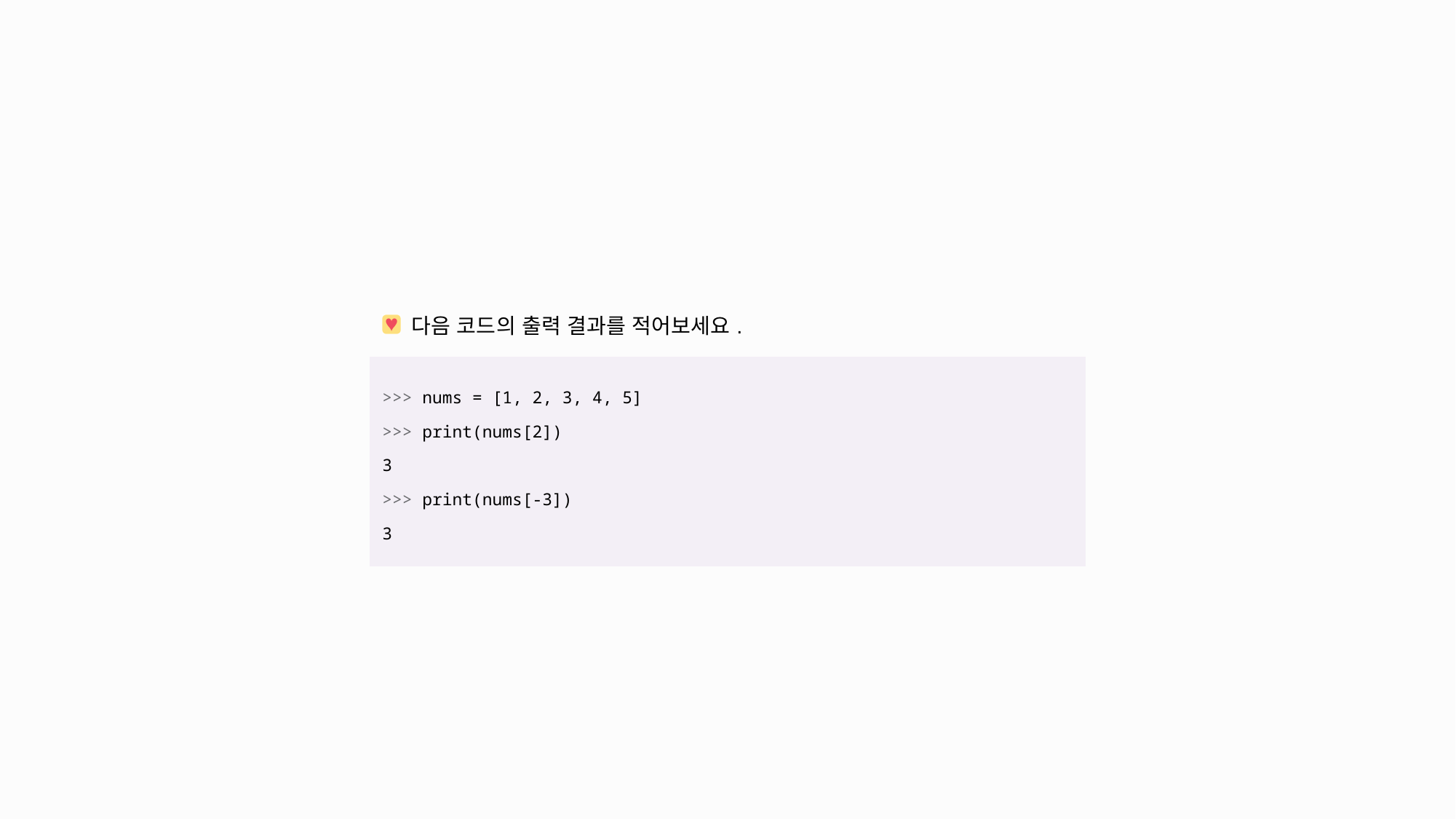

| 다음 코드의 출력 결과를 적어보세요. |
| --- |
| >>> nums = [1, 2, 3, 4, 5] >>> print(nums[2]) 3 >>> print(nums[-3]) 3 |